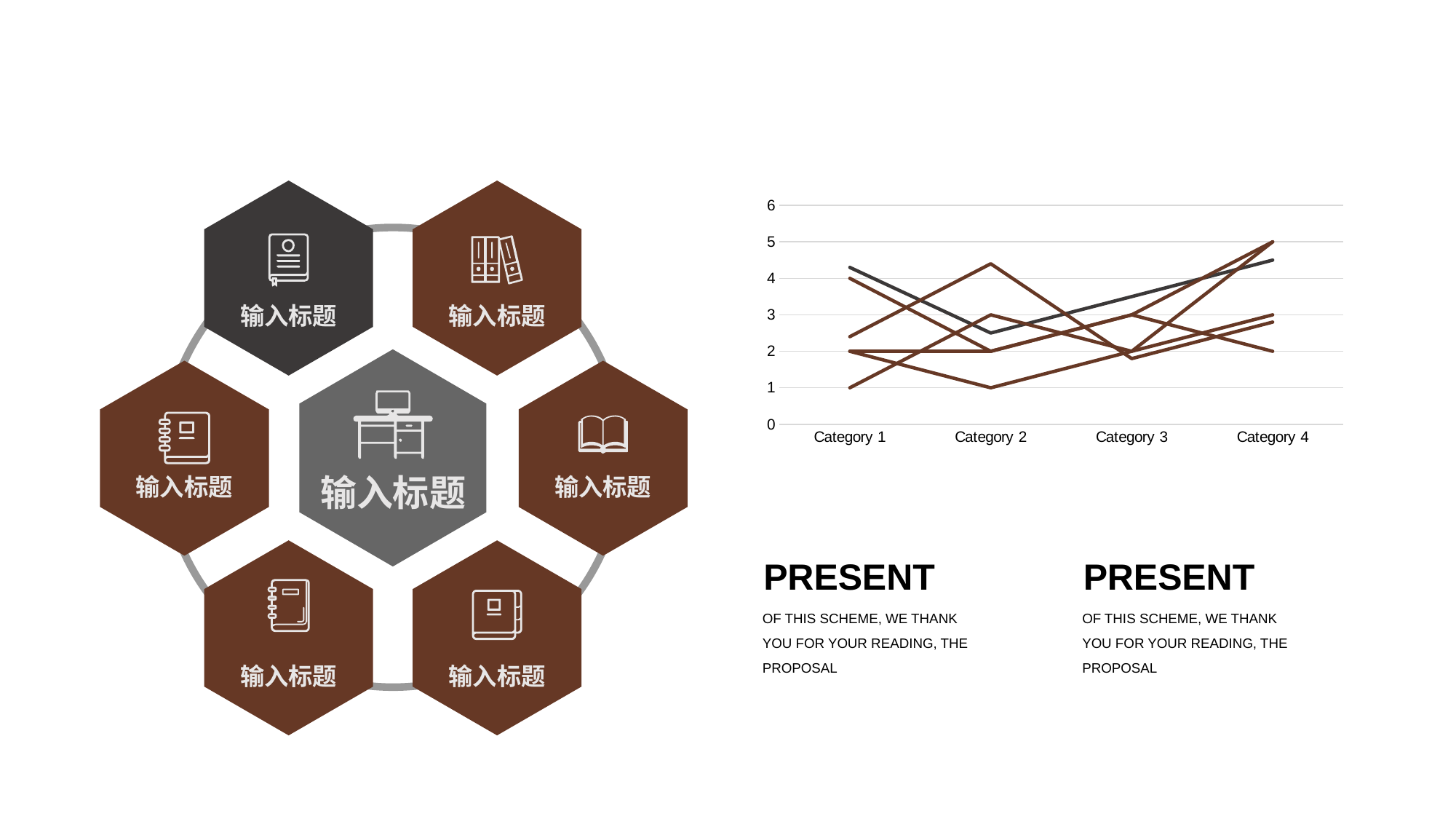

### Chart

| Category | Series 1 | Series 2 | Series 3 | Series 4 | Series 5 | Series 6 |
|---|---|---|---|---|---|---|
| Category 1 | 4.3 | 2.4 | 2.0 | 2.0 | 4.0 | 1.0 |
| Category 2 | 2.5 | 4.4 | 2.0 | 1.0 | 2.0 | 3.0 |
| Category 3 | 3.5 | 1.8 | 3.0 | 2.0 | 3.0 | 2.0 |
| Category 4 | 4.5 | 2.8 | 5.0 | 3.0 | 2.0 | 5.0 |

输入标题
输入标题

输入标题
输入标题
输入标题

PRESENT
OF THIS SCHEME, WE THANK YOU FOR YOUR READING, THE PROPOSAL
PRESENT
OF THIS SCHEME, WE THANK YOU FOR YOUR READING, THE PROPOSAL

输入标题
输入标题